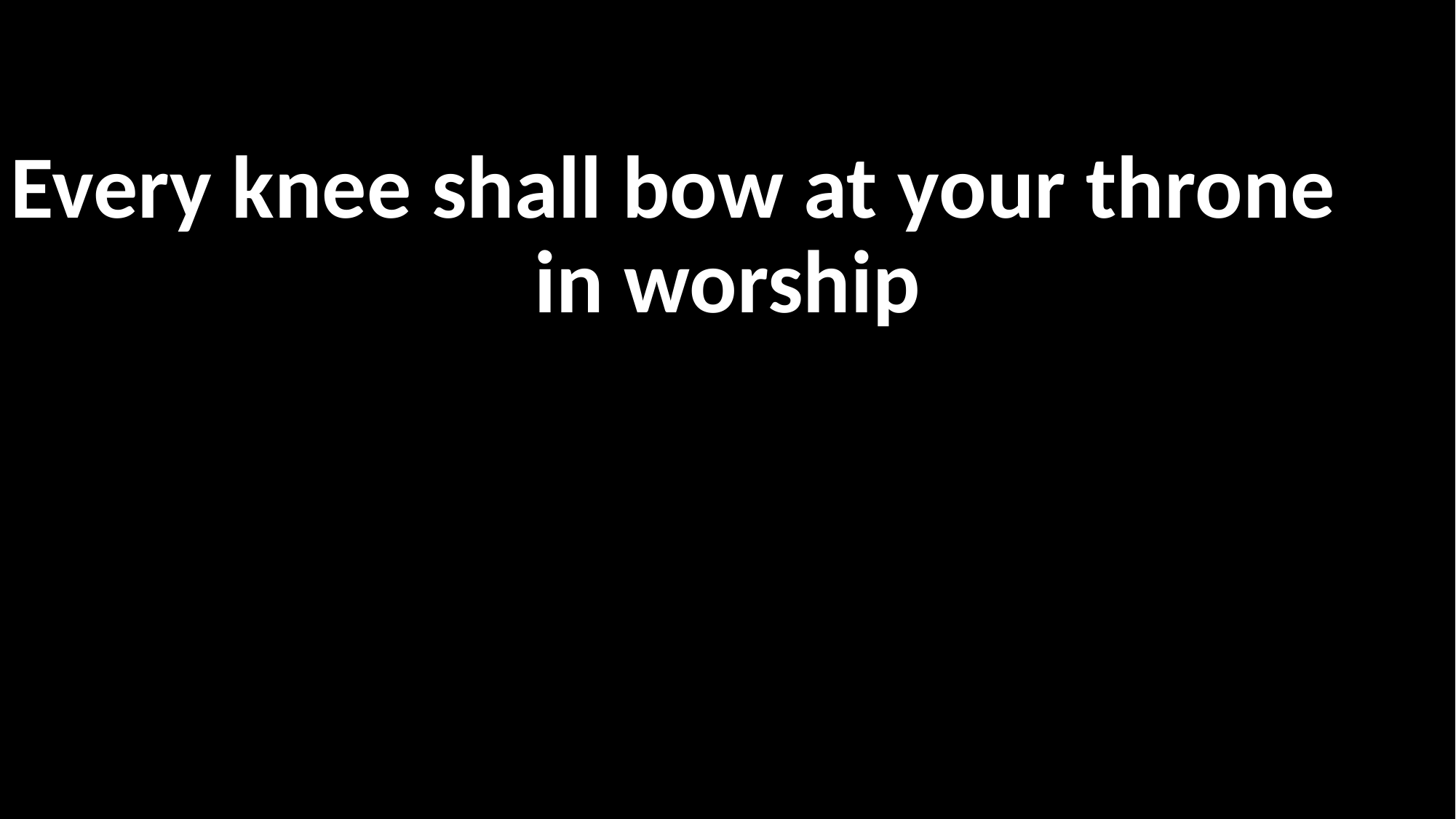

Every knee shall bow at your throne
in worship
보좌앞에 두 손들고
선포해